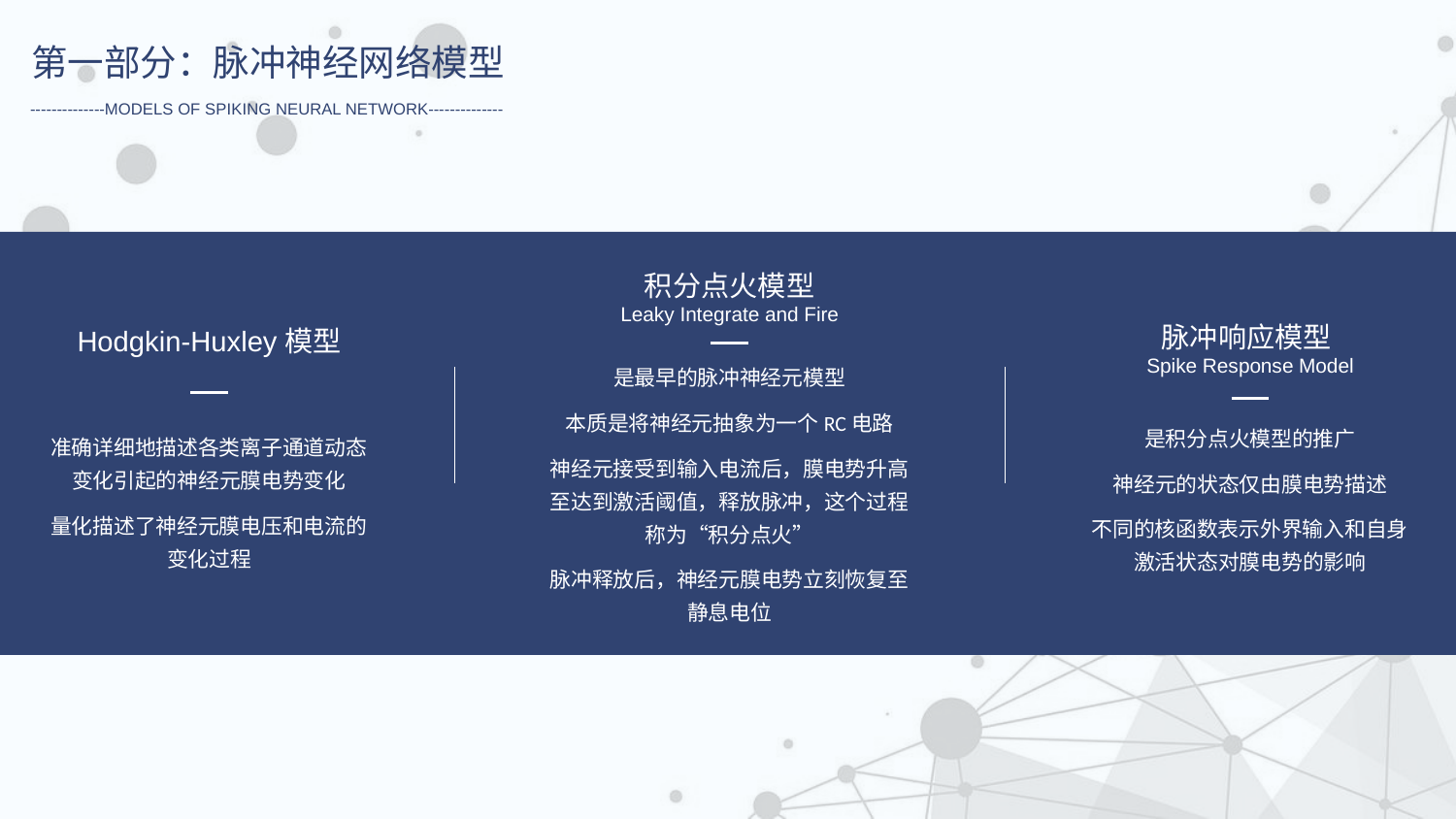

第一部分：脉冲神经网络模型
--------------MODELS OF SPIKING NEURAL NETWORK--------------

积分点火模型
Leaky Integrate and Fire
是最早的脉冲神经元模型
本质是将神经元抽象为一个RC电路
神经元接受到输入电流后，膜电势升高至达到激活阈值，释放脉冲，这个过程称为“积分点火”
脉冲释放后，神经元膜电势立刻恢复至静息电位
脉冲响应模型Spike Response Model
是积分点火模型的推广
神经元的状态仅由膜电势描述
不同的核函数表示外界输入和自身激活状态对膜电势的影响
Hodgkin-Huxley模型
准确详细地描述各类离子通道动态变化引起的神经元膜电势变化
量化描述了神经元膜电压和电流的变化过程